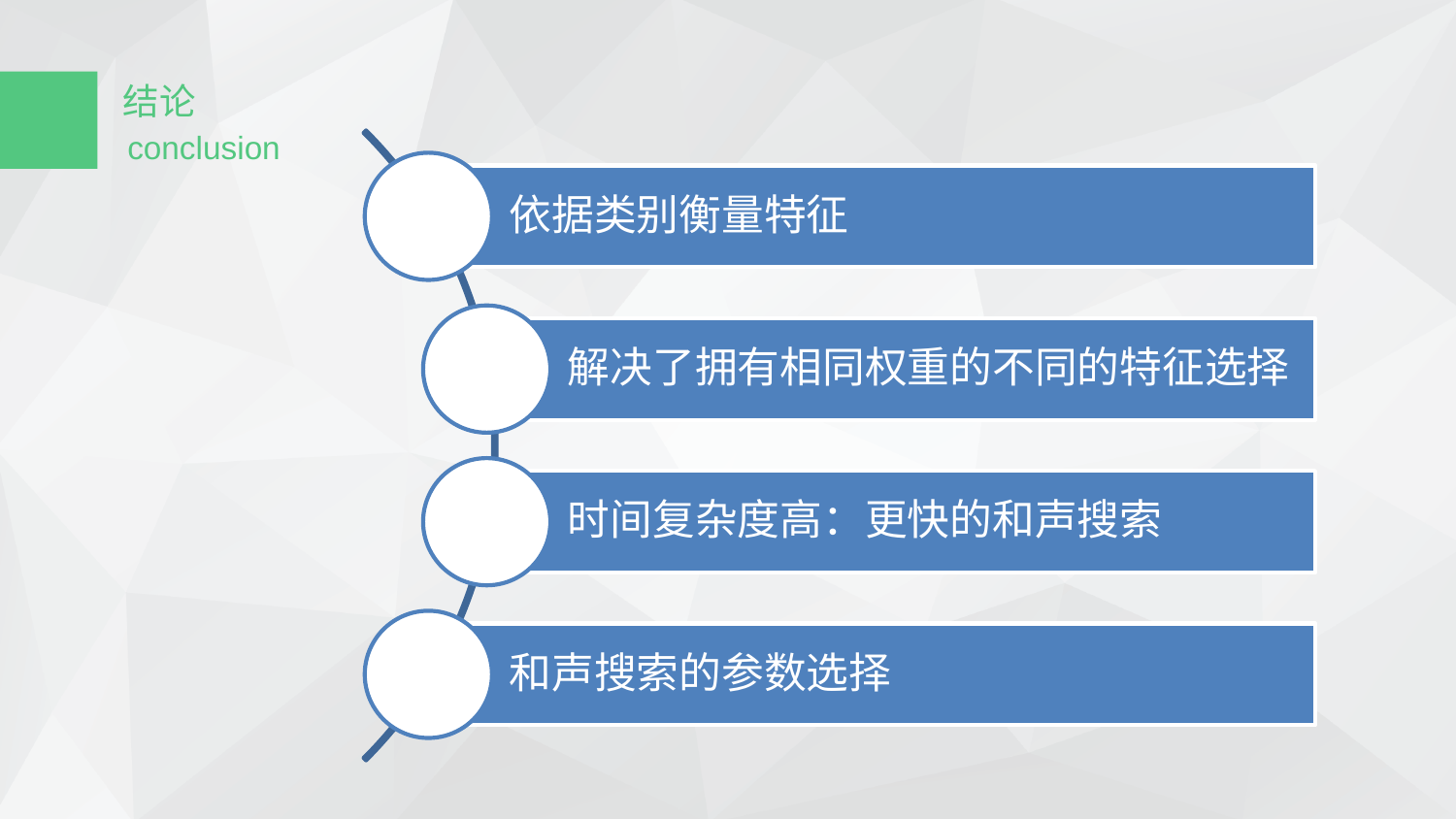

结论
conclusion
依据类别衡量特征
解决了拥有相同权重的不同的特征选择
时间复杂度高：更快的和声搜索
和声搜索的参数选择